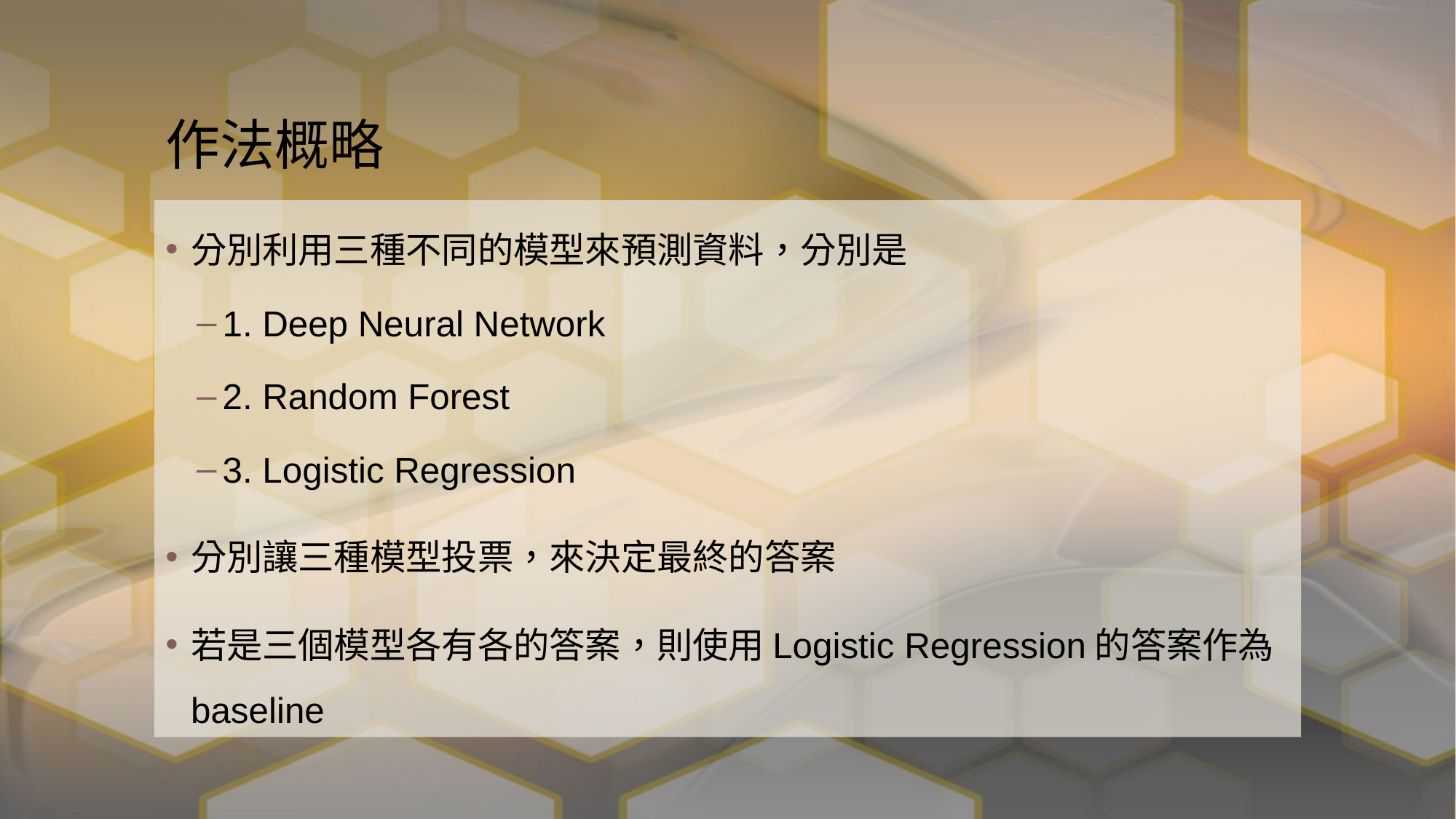

# 作法概略
分別利用三種不同的模型來預測資料，分別是
1. Deep Neural Network
2. Random Forest
3. Logistic Regression
分別讓三種模型投票，來決定最終的答案
若是三個模型各有各的答案，則使用Logistic Regression的答案作為baseline